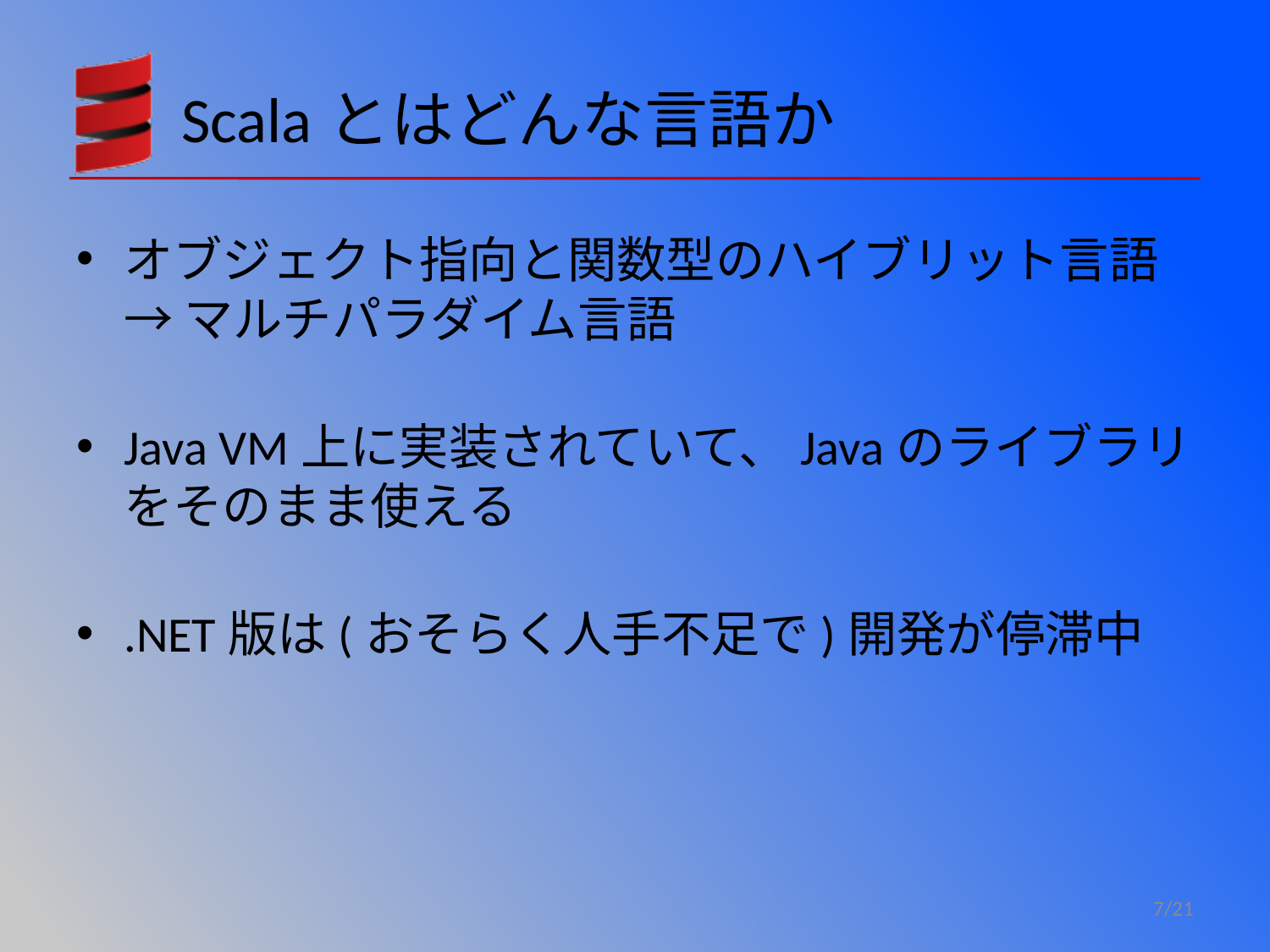

# Scalaとはどんな言語か
オブジェクト指向と関数型のハイブリット言語
→ マルチパラダイム言語
Java VM上に実装されていて、Javaのライブラリをそのまま使える
.NET版は(おそらく人手不足で)開発が停滞中
7/21